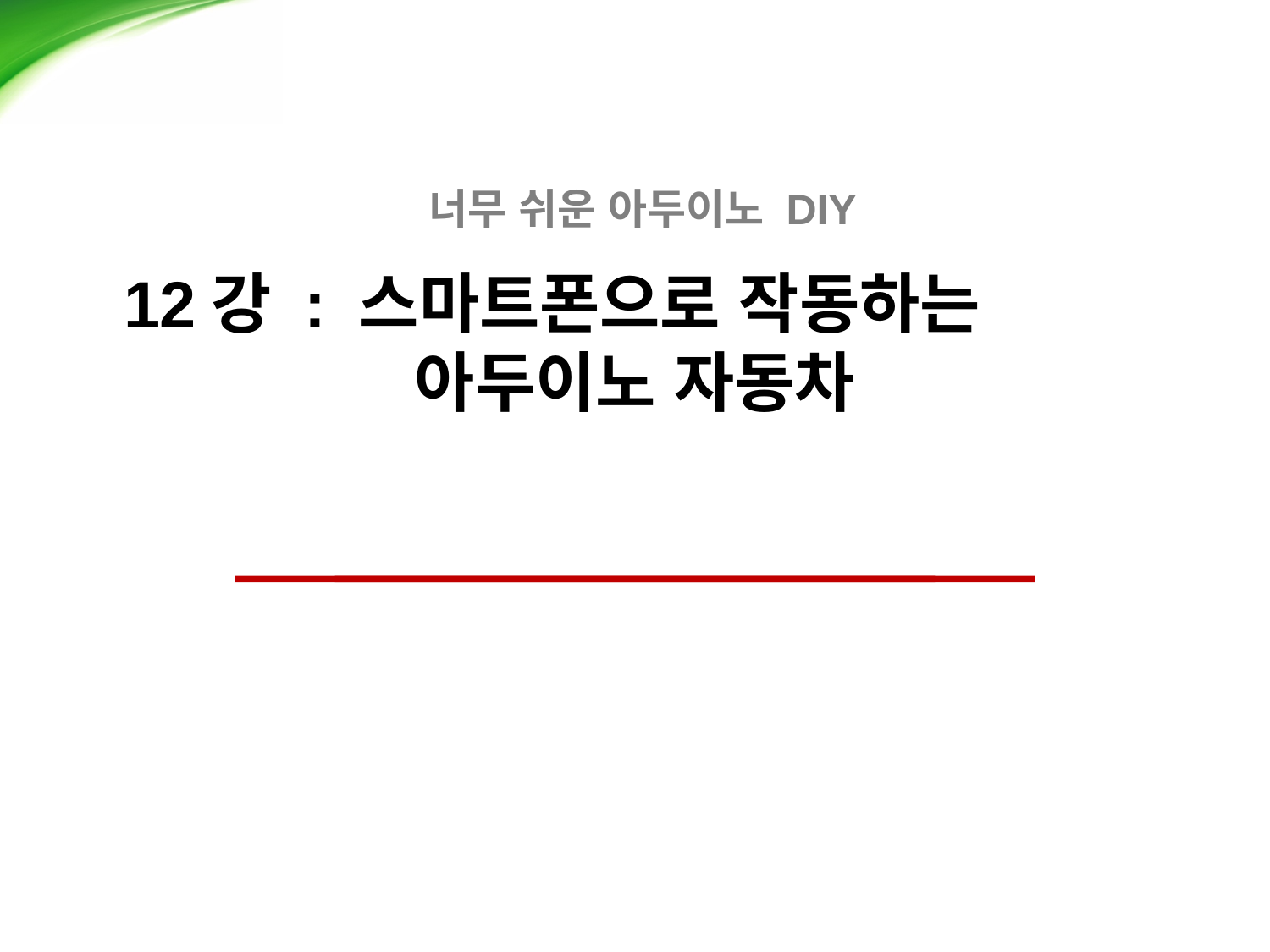

너무 쉬운 아두이노 DIY

# 12강 : 스마트폰으로 작동하는          아두이노 자동차